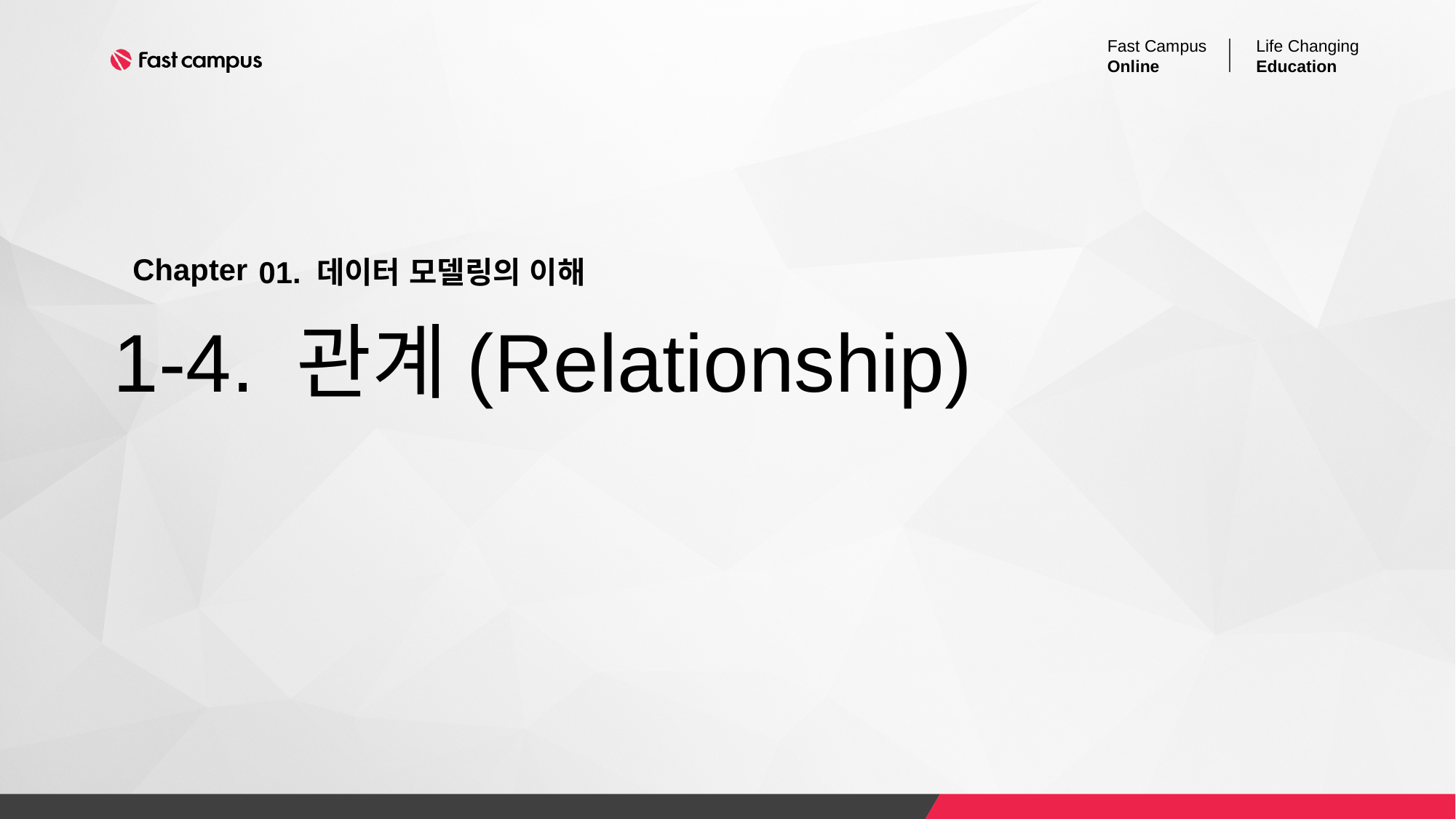

01. 데이터 모델링의 이해
# 1-4. 관계(Relationship)